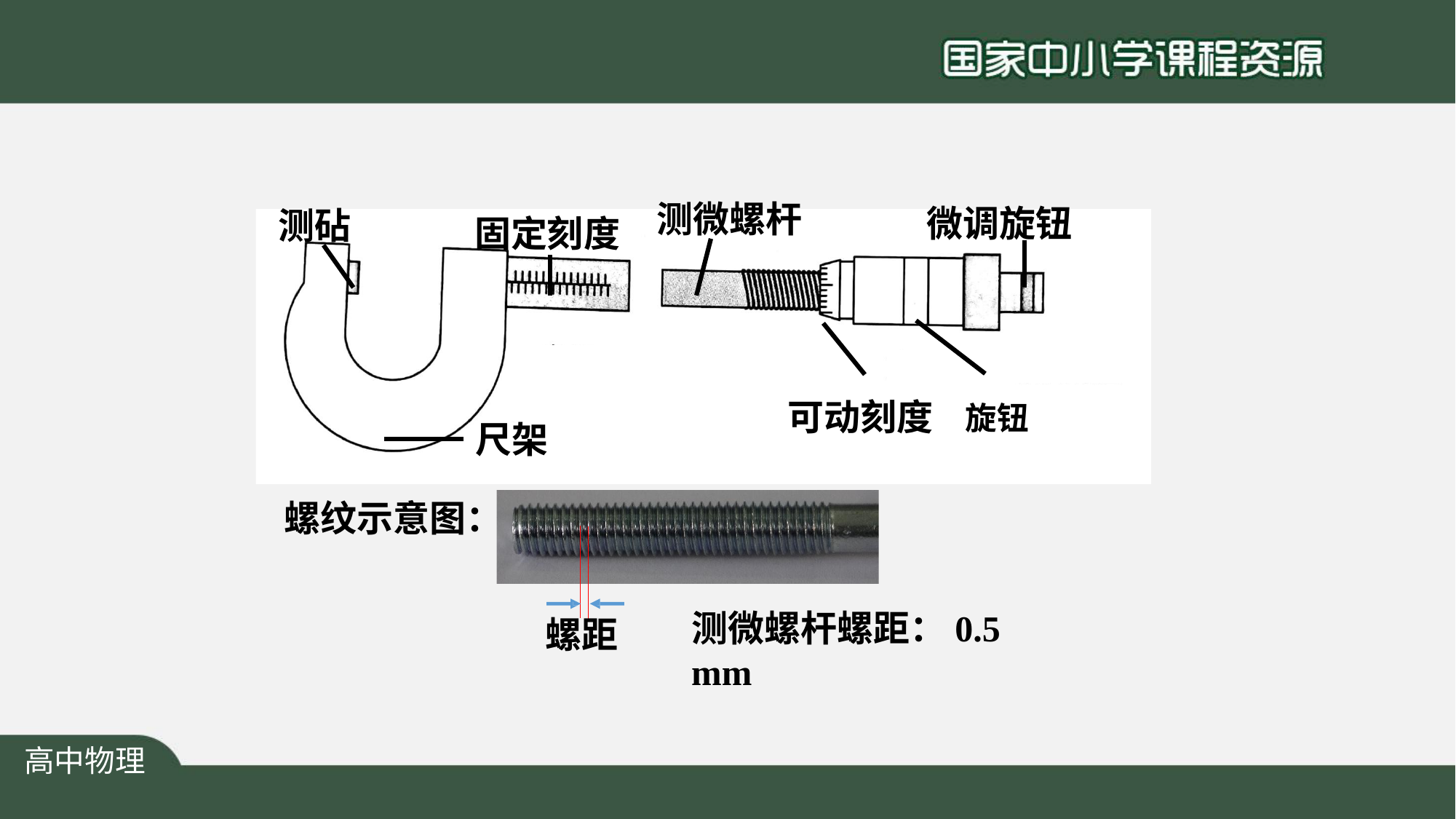

# 测微螺杆
微调旋钮
测砧
固定刻度

可动刻度	旋钮
尺架
螺纹示意图：

测微螺杆螺距：0.5 mm
螺距
高中物理